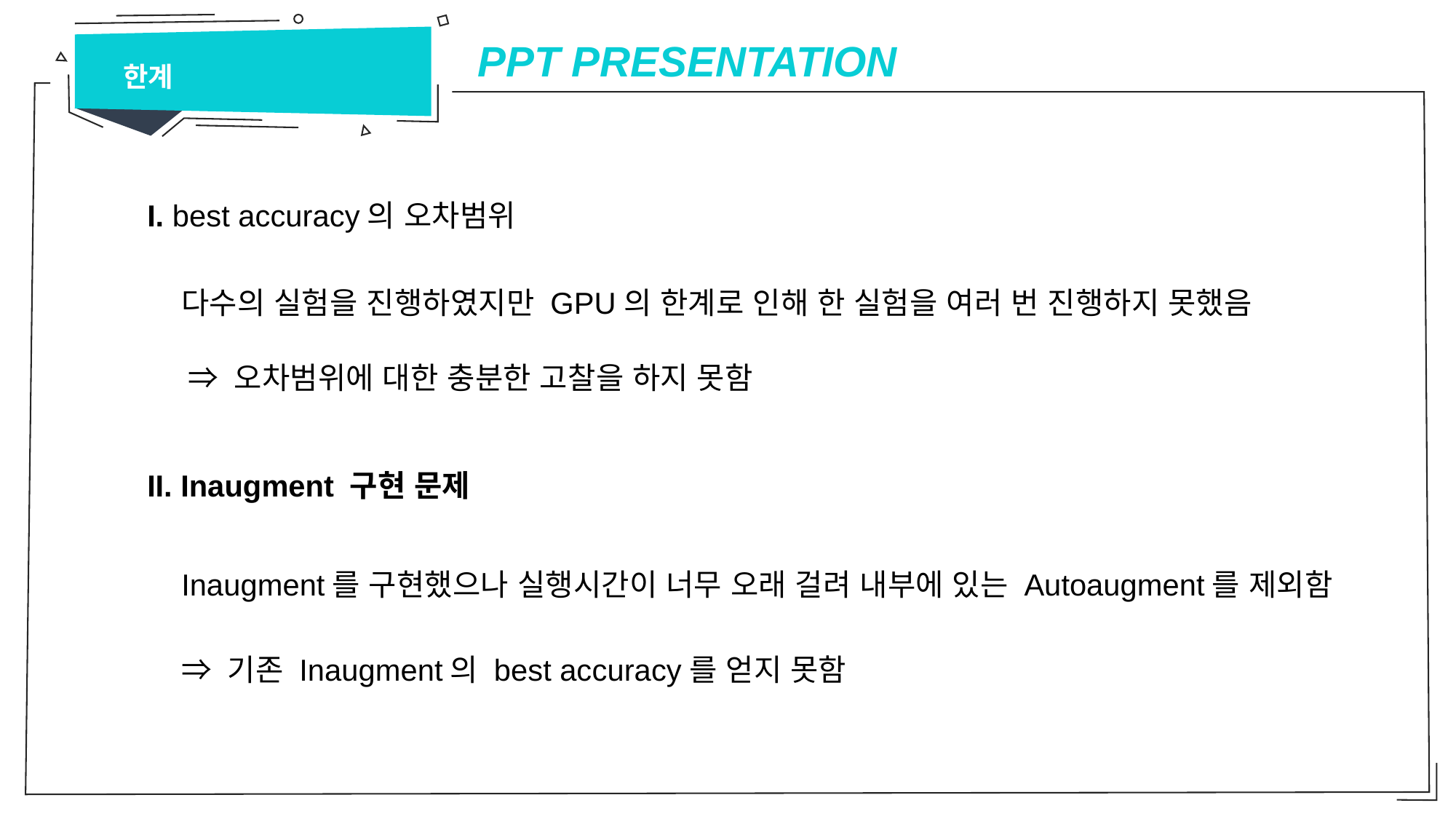

PPT PRESENTATION

한계

### Chart

| Category |
|---|
I. best accuracy의 오차범위

다수의 실험을 진행하였지만 GPU의 한계로 인해 한 실험을 여러 번 진행하지 못했음

⇒ 오차범위에 대한 충분한 고찰을 하지 못함
II. Inaugment 구현 문제

Inaugment를 구현했으나 실행시간이 너무 오래 걸려 내부에 있는 Autoaugment를 제외함
⇒ 기존 Inaugment의 best accuracy를 얻지 못함